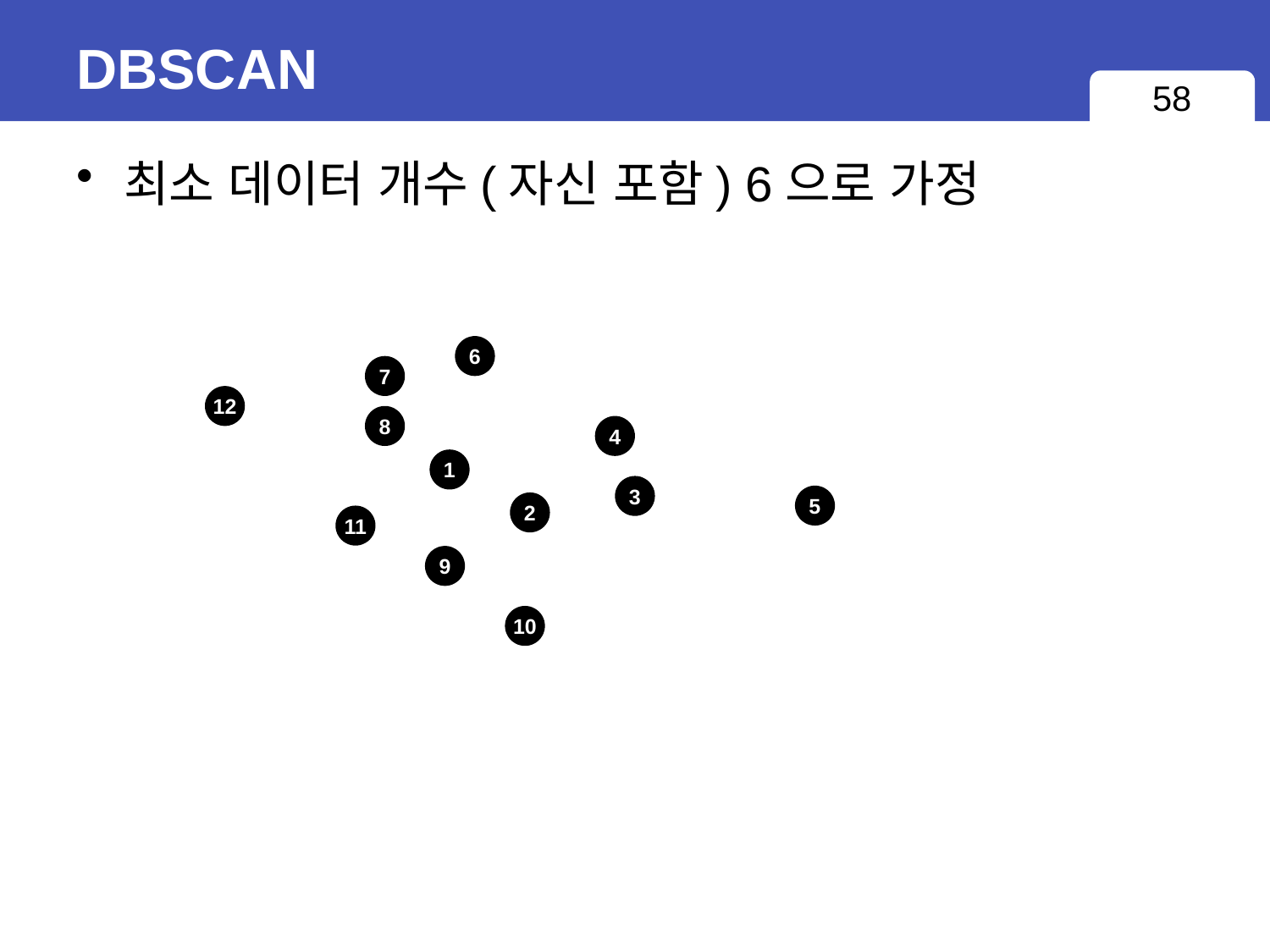

# DBSCAN
58
최소 데이터 개수(자신 포함) 6으로 가정
6
7
12
8
4
1
3
5
2
11
9
10